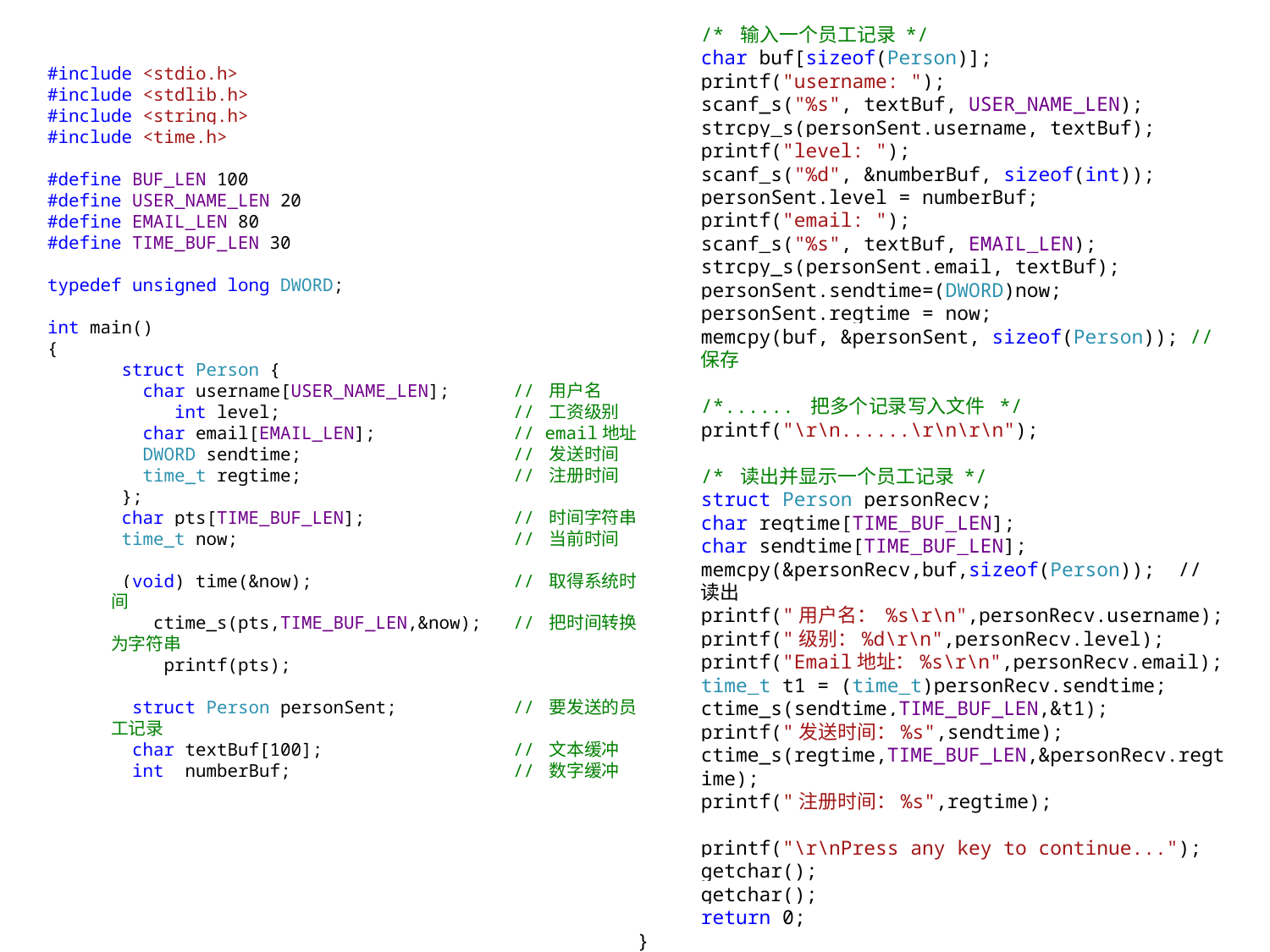

/* 输入一个员工记录 */
char buf[sizeof(Person)];
printf("username: ");
scanf_s("%s", textBuf, USER_NAME_LEN);
strcpy_s(personSent.username, textBuf);
printf("level: ");
scanf_s("%d", &numberBuf, sizeof(int));
personSent.level = numberBuf;
printf("email: ");
scanf_s("%s", textBuf, EMAIL_LEN);
strcpy_s(personSent.email, textBuf);
personSent.sendtime=(DWORD)now;
personSent.regtime = now;
memcpy(buf, &personSent, sizeof(Person)); // 保存

/*...... 把多个记录写入文件  */
printf("\r\n......\r\n\r\n");

/* 读出并显示一个员工记录 */
struct Person personRecv;
char regtime[TIME_BUF_LEN];
char sendtime[TIME_BUF_LEN];
memcpy(&personRecv,buf,sizeof(Person));  // 读出
printf("用户名： %s\r\n",personRecv.username);
printf("级别：%d\r\n",personRecv.level);
printf("Email地址：%s\r\n",personRecv.email);
time_t t1 = (time_t)personRecv.sendtime;
ctime_s(sendtime,TIME_BUF_LEN,&t1);
printf("发送时间：%s",sendtime);
ctime_s(regtime,TIME_BUF_LEN,&personRecv.regtime);
printf("注册时间：%s",regtime);

printf("\r\nPress any key to continue...");
getchar();
getchar();
return 0;
}
#include <stdio.h>
#include <stdlib.h>
#include <string.h>
#include <time.h>

#define BUF_LEN 100
#define USER_NAME_LEN 20
#define EMAIL_LEN 80
#define TIME_BUF_LEN 30

typedef unsigned long DWORD;

int main()
{
 struct Person {
   char username[USER_NAME_LEN];      // 用户名
      int level;                      // 工资级别
   char email[EMAIL_LEN];             // email地址
   DWORD sendtime;                    // 发送时间
   time_t regtime;                    // 注册时间
 };
 char pts[TIME_BUF_LEN];              // 时间字符串
 time_t now;                          // 当前时间

 (void) time(&now);                   // 取得系统时间
    ctime_s(pts,TIME_BUF_LEN,&now);   // 把时间转换为字符串
     printf(pts);

  struct Person personSent;           // 要发送的员工记录
  char textBuf[100];                  // 文本缓冲
  int  numberBuf;                     // 数字缓冲